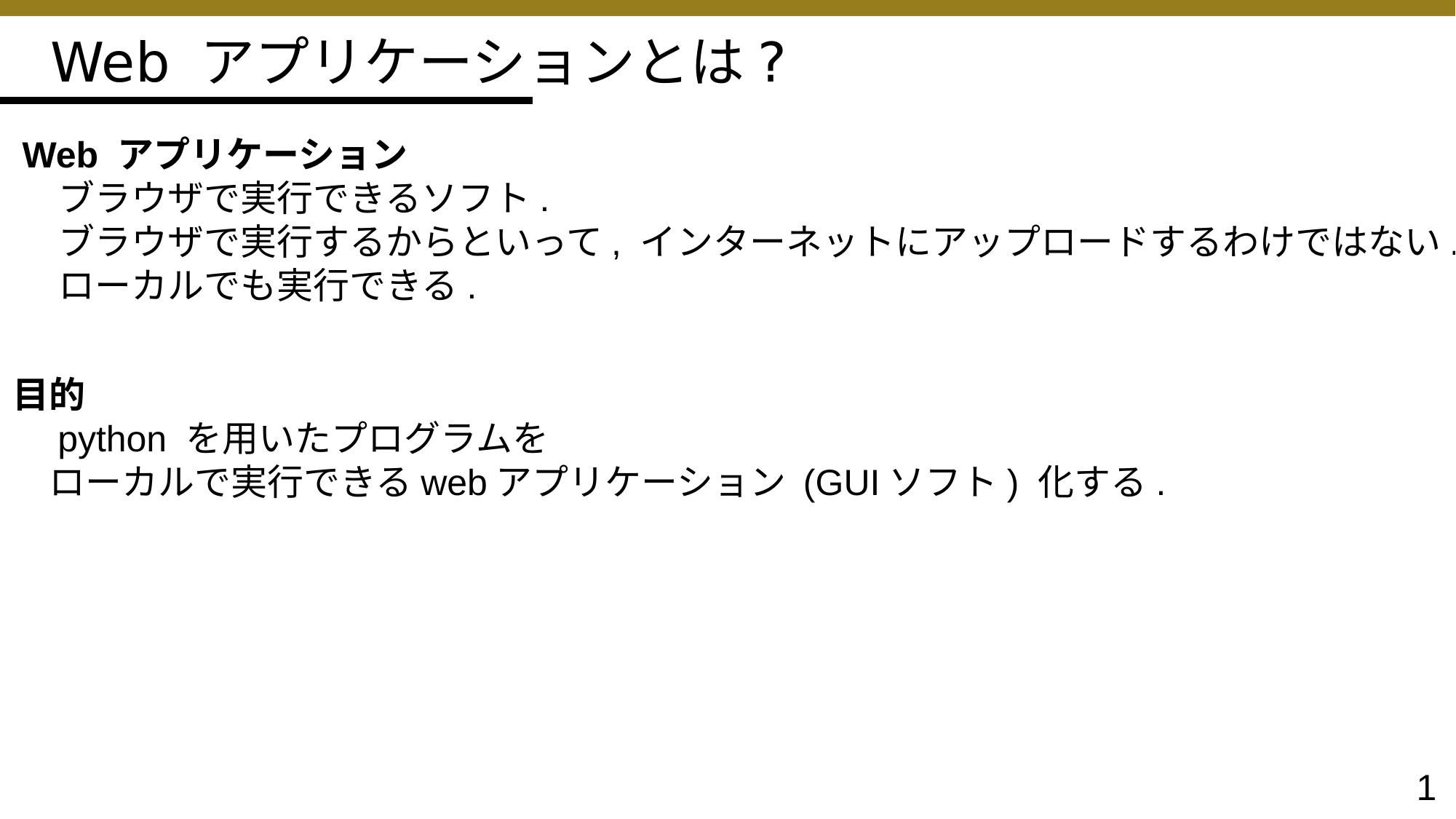

# Web アプリケーションとは?
Web アプリケーション
　ブラウザで実行できるソフト.
　ブラウザで実行するからといって, インターネットにアップロードするわけではない.
　ローカルでも実行できる.
目的
　python を用いたプログラムを
　ローカルで実行できるwebアプリケーション (GUIソフト) 化する.